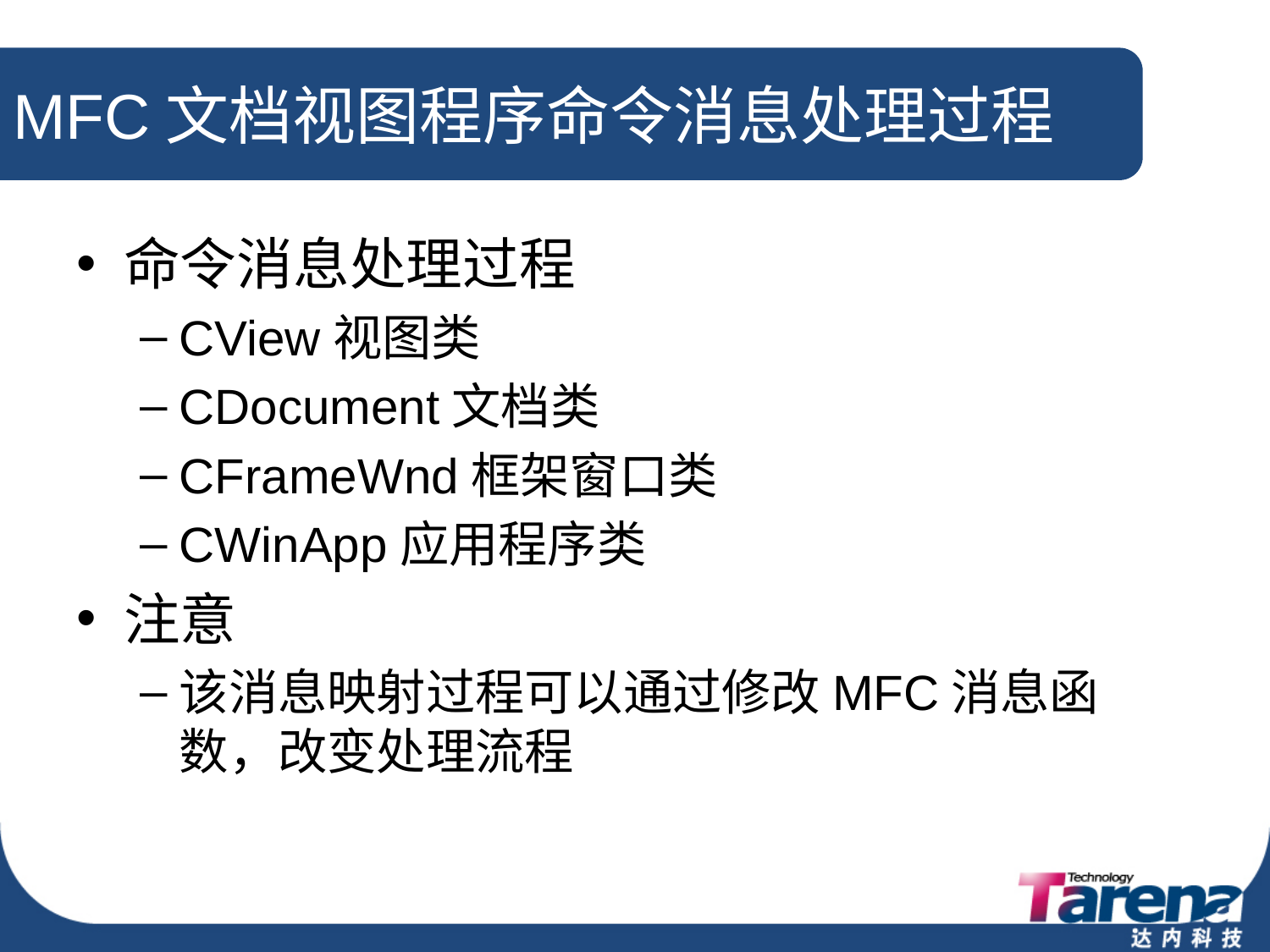

# MFC文档视图程序命令消息处理过程
命令消息处理过程
CView视图类
CDocument文档类
CFrameWnd框架窗口类
CWinApp应用程序类
注意
该消息映射过程可以通过修改MFC消息函数，改变处理流程